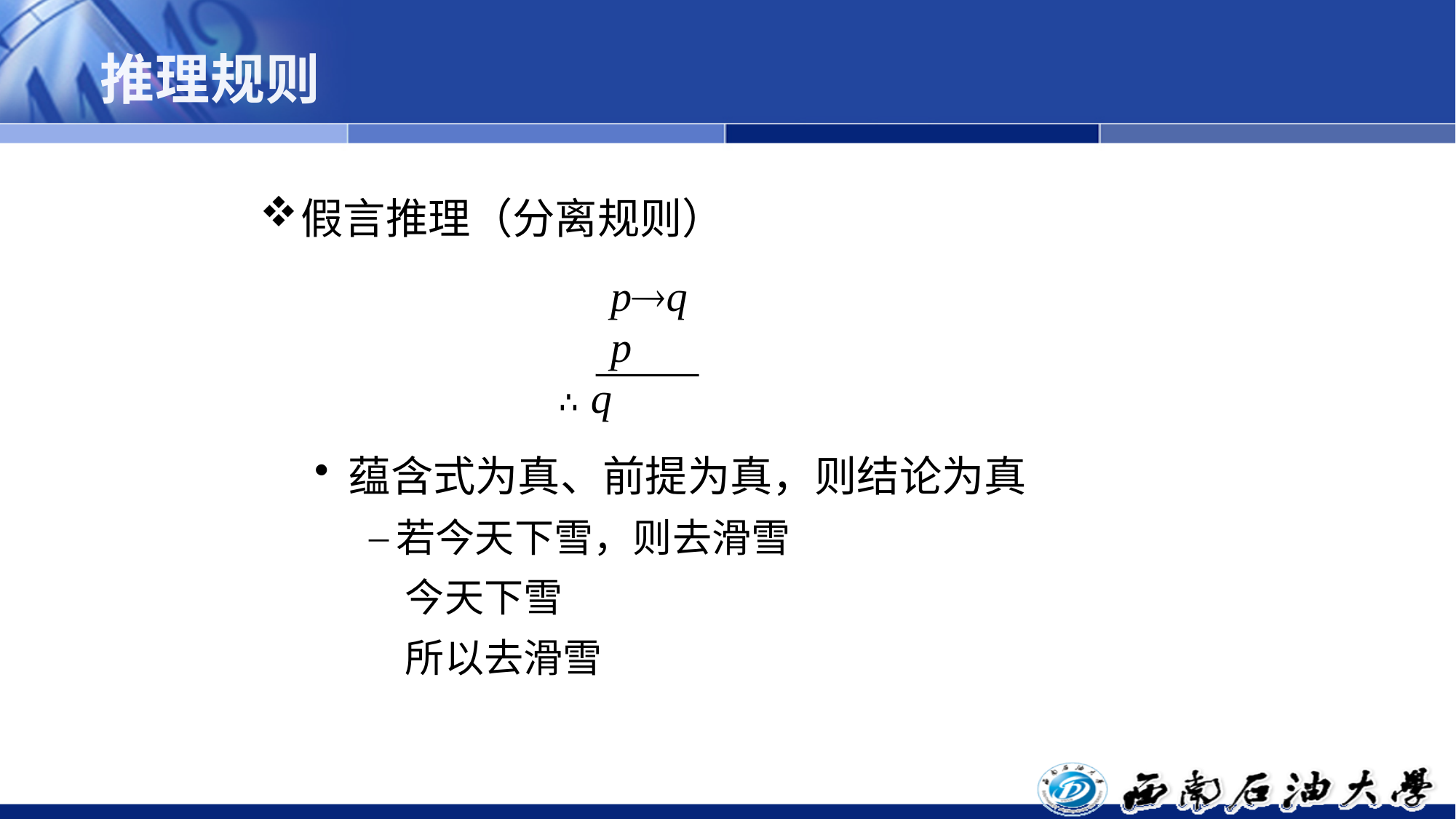

# 推理规则
假言推理（分离规则）

蕴含式为真、前提为真，则结论为真
若今天下雪，则去滑雪
   今天下雪
   所以去滑雪
     p→q
     p
∴ q